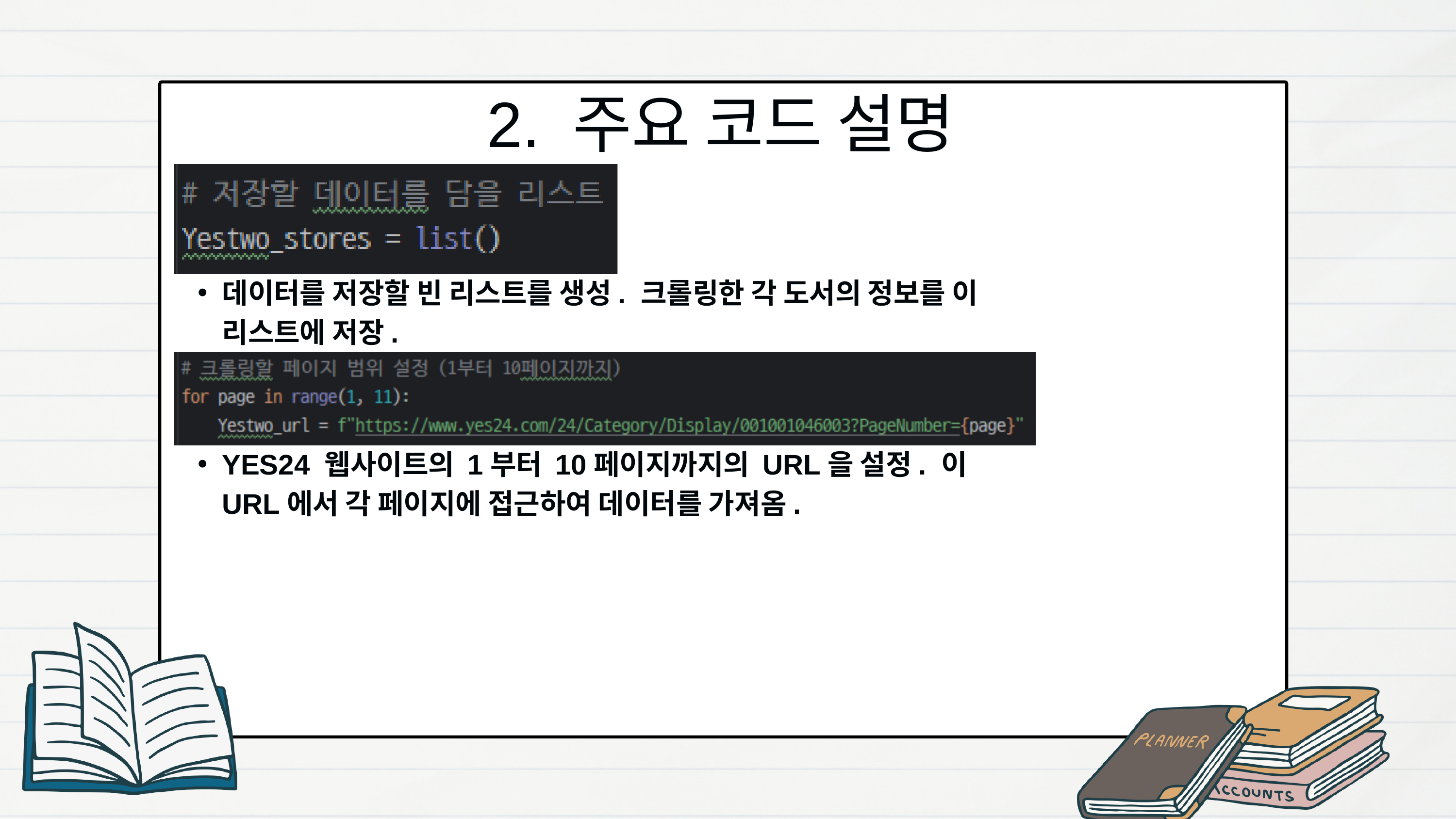

2. 주요 코드 설명

데이터를 저장할 빈 리스트를 생성. 크롤링한 각 도서의 정보를 이 리스트에 저장.

YES24 웹사이트의 1부터 10페이지까지의 URL을 설정. 이 URL에서 각 페이지에 접근하여 데이터를 가져옴.